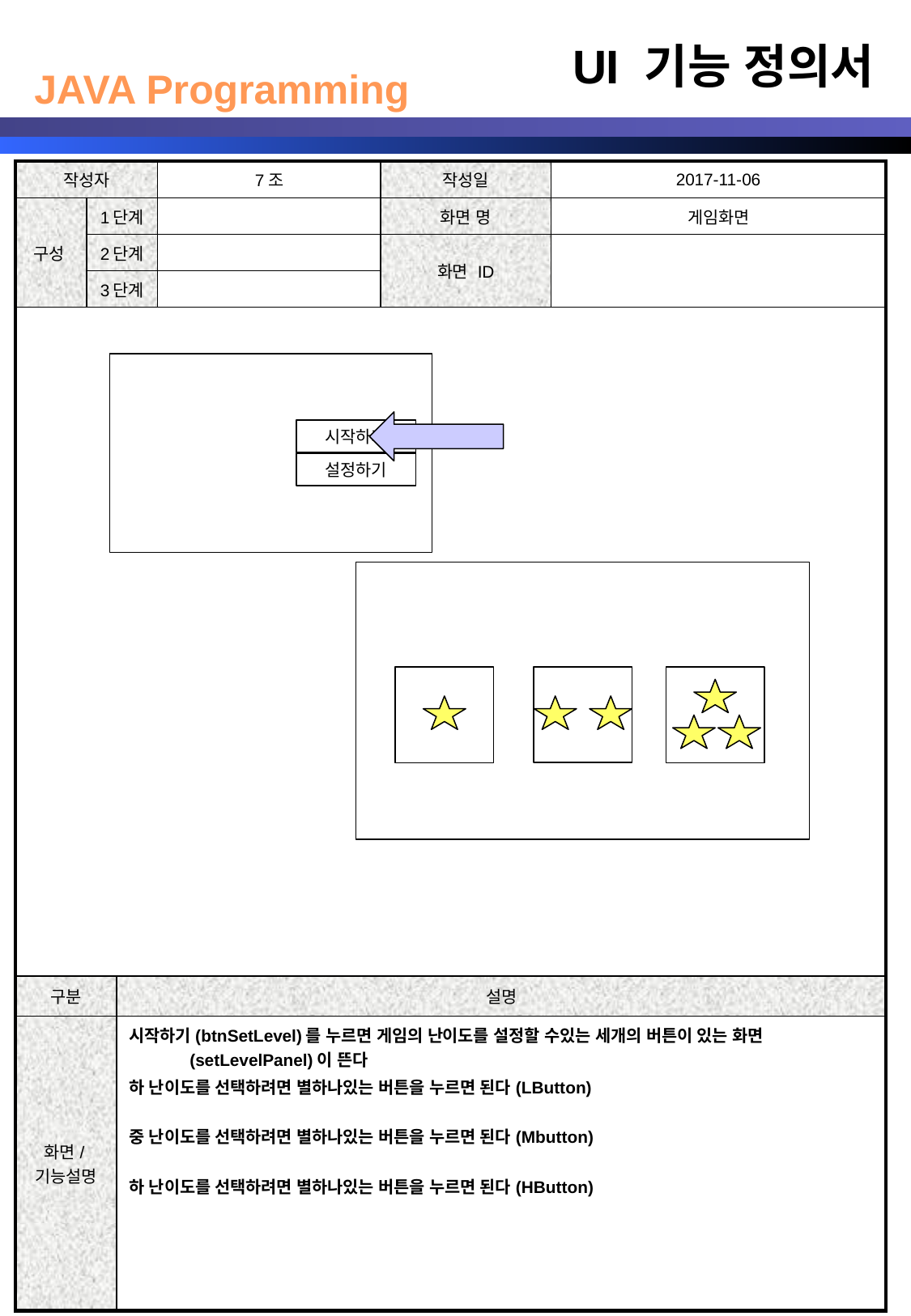

UI 기능 정의서

| 작성자 |  |  | 7조 | 작성일 | 2017-11-06 |
| --- | --- | --- | --- | --- | --- |
| 구성 | 1단계 |  |  | 화면 명 | 게임화면 |
|  | 2단계 |  |  | 화면 ID |  |
|  | 3단계 |  |  |  |  |
|  |  |  |  |  |  |
| 구분 |  | 설명 |  |  |  |
| 화면/기능설명 |  | 시작하기(btnSetLevel)를 누르면 게임의 난이도를 설정할 수있는 세개의 버튼이 있는 화면(setLevelPanel)이 뜬다 하 난이도를 선택하려면 별하나있는 버튼을 누르면 된다(LButton) 중 난이도를 선택하려면 별하나있는 버튼을 누르면 된다(Mbutton) 하 난이도를 선택하려면 별하나있는 버튼을 누르면 된다(HButton) |  |  |  |
설비마스터

시작하기
설정하기